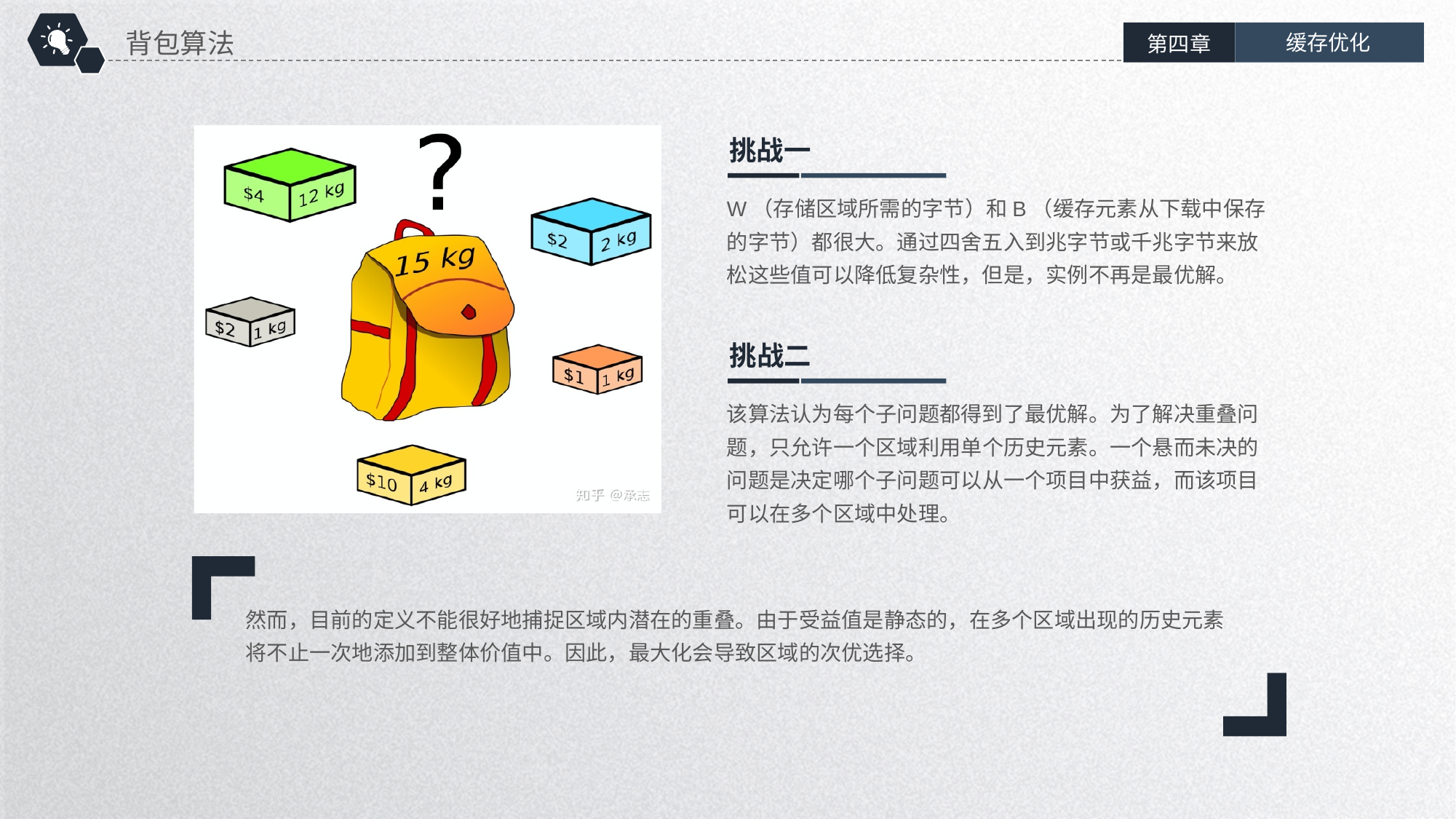

背包算法
缓存优化
第四章

挑战一

W（存储区域所需的字节）和B（缓存元素从下载中保存的字节）都很大。通过四舍五入到兆字节或千兆字节来放松这些值可以降低复杂性，但是，实例不再是最优解。
挑战二

该算法认为每个子问题都得到了最优解。为了解决重叠问题，只允许一个区域利用单个历史元素。一个悬而未决的问题是决定哪个子问题可以从一个项目中获益，而该项目可以在多个区域中处理。

然而，目前的定义不能很好地捕捉区域内潜在的重叠。由于受益值是静态的，在多个区域出现的历史元素将不止一次地添加到整体价值中。因此，最大化会导致区域的次优选择。

延时符